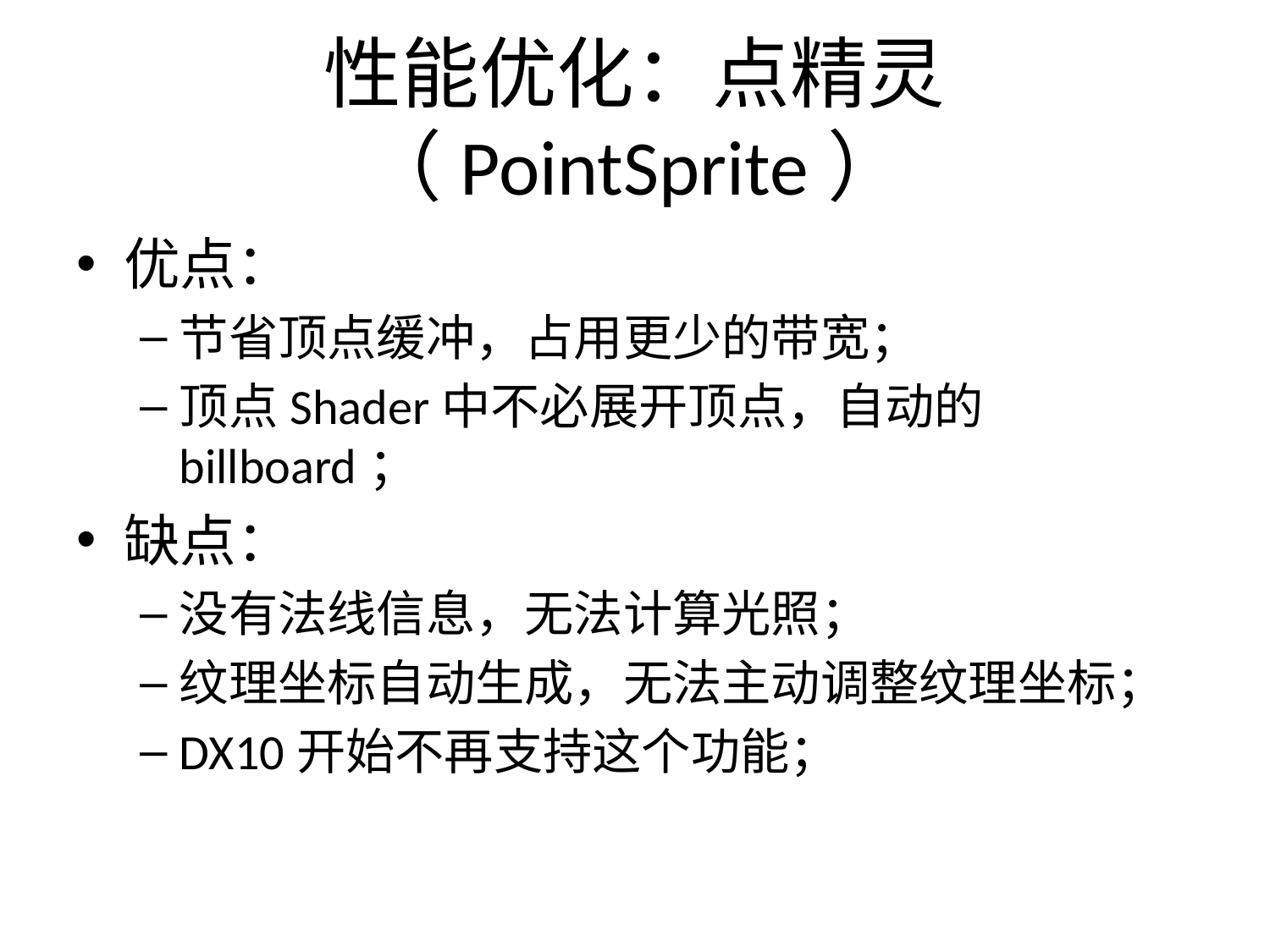

# 性能优化：点精灵（PointSprite）
优点：
节省顶点缓冲，占用更少的带宽；
顶点Shader中不必展开顶点，自动的billboard；
缺点：
没有法线信息，无法计算光照；
纹理坐标自动生成，无法主动调整纹理坐标；
DX10开始不再支持这个功能；